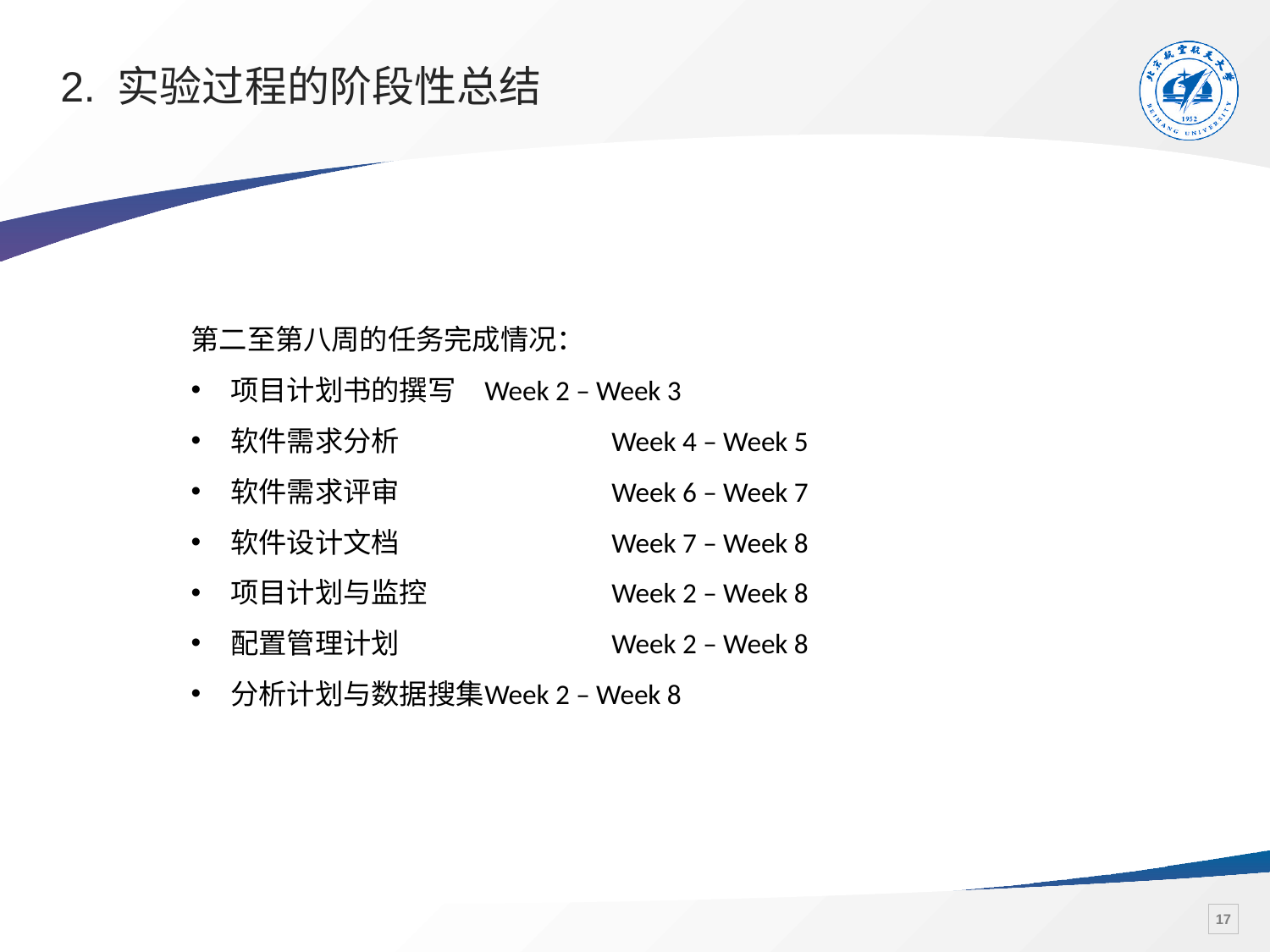

# 2. 实验过程的阶段性总结
第二至第八周的任务完成情况：
项目计划书的撰写 	Week 2 – Week 3
软件需求分析		Week 4 – Week 5
软件需求评审		Week 6 – Week 7
软件设计文档		Week 7 – Week 8
项目计划与监控		Week 2 – Week 8
配置管理计划		Week 2 – Week 8
分析计划与数据搜集	Week 2 – Week 8